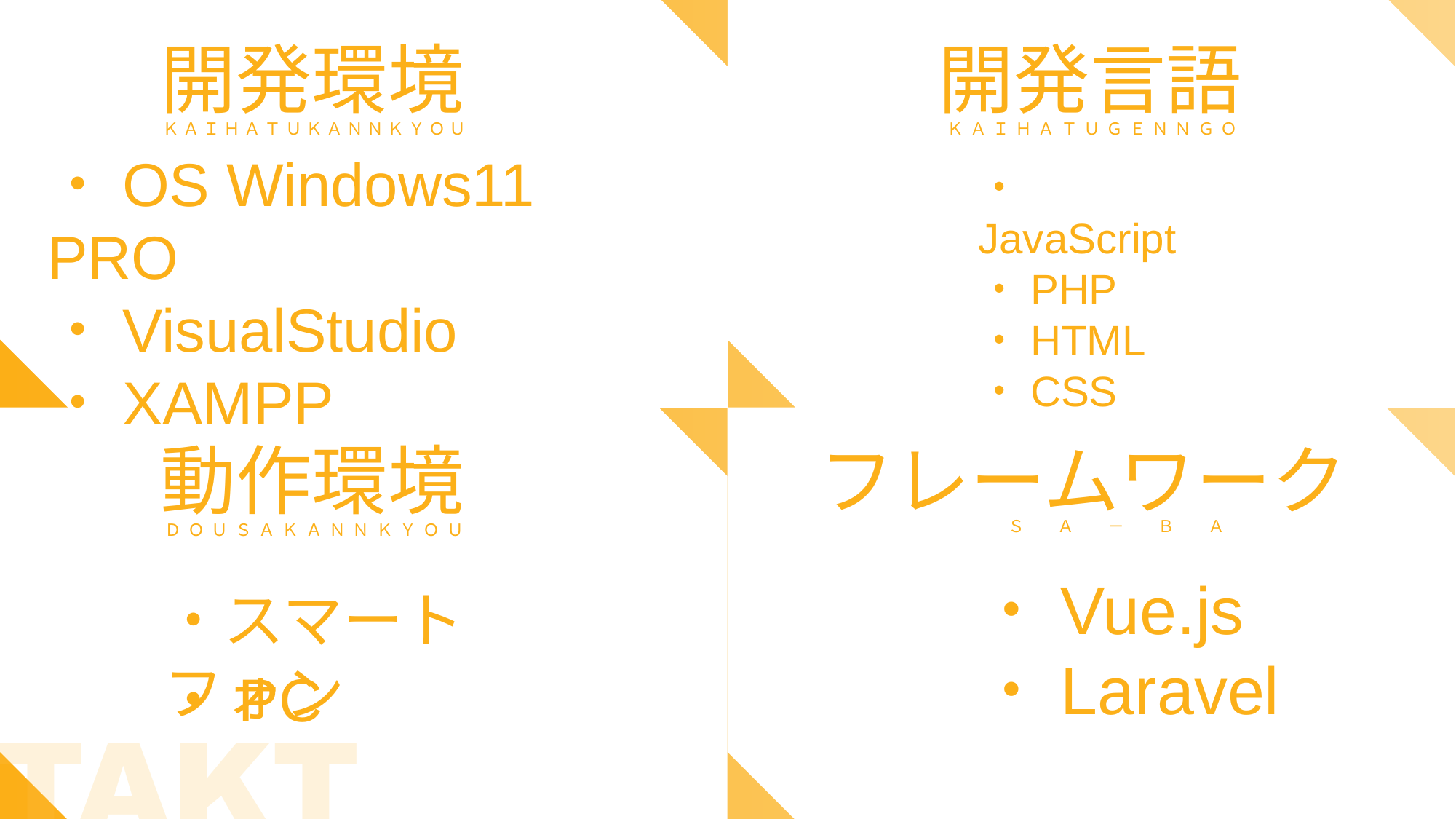

# 開発環境
開発言語
ＫＡＩＨＡＴＵＫＡＮＮＫＹＯＵ
ＫＡＩＨＡＴＵＧＥＮＮＧＯ
・OS Windows11 PRO
・VisualStudio
・XAMPP
・JavaScript
・PHP
・HTML
・CSS

動作環境
フレームワーク
ＳＡ－ＢＡ
ＤＯＵＳＡＫＡＮＮＫＹＯＵ
・Vue.js
・Laravel
・スマートフォン
・PC
TAKT